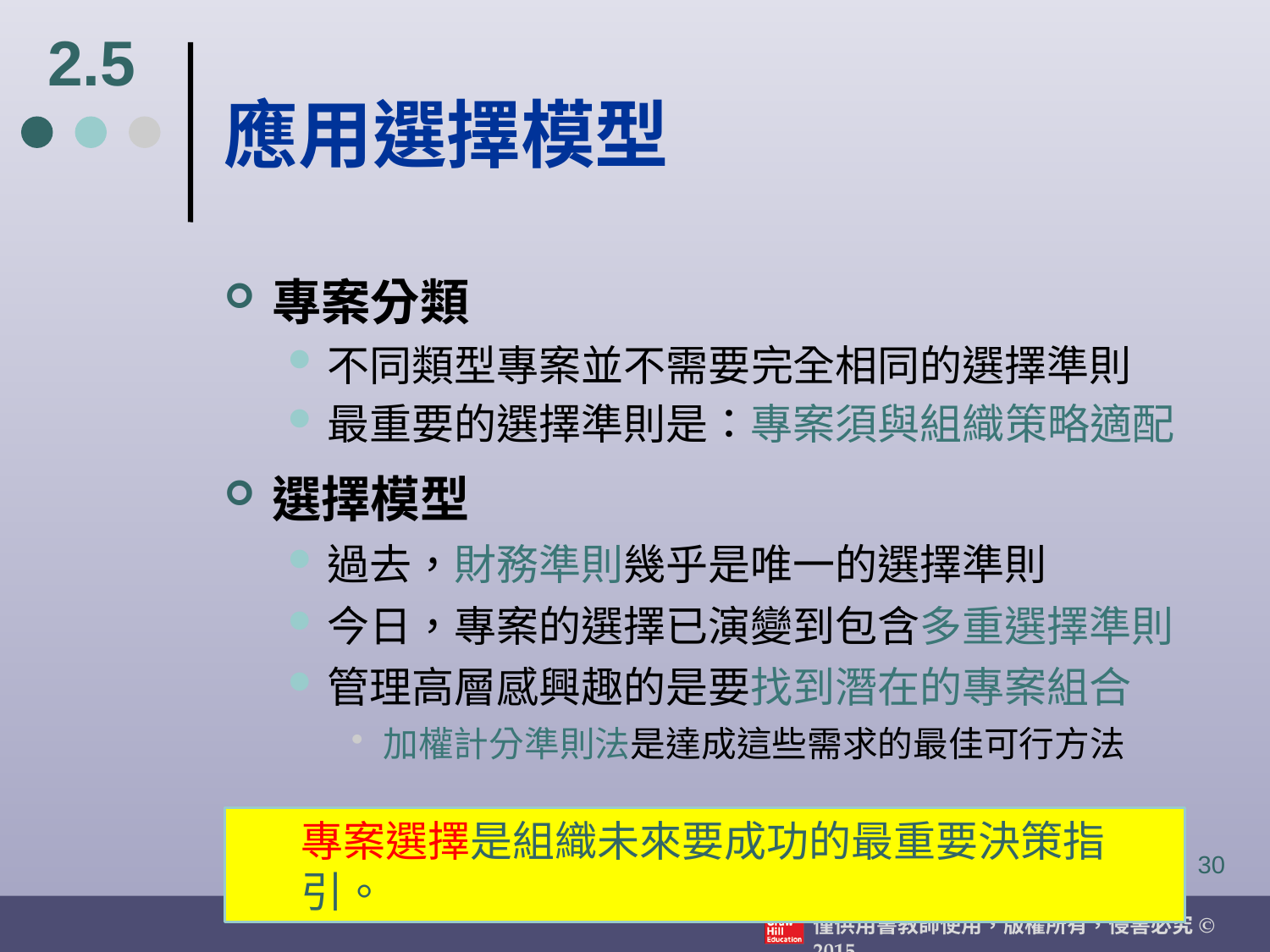

2.5
# 應用選擇模型
專案分類
不同類型專案並不需要完全相同的選擇準則
最重要的選擇準則是：專案須與組織策略適配
選擇模型
過去，財務準則幾乎是唯一的選擇準則
今日，專案的選擇已演變到包含多重選擇準則
管理高層感興趣的是要找到潛在的專案組合
加權計分準則法是達成這些需求的最佳可行方法
專案選擇是組織未來要成功的最重要決策指引。
30